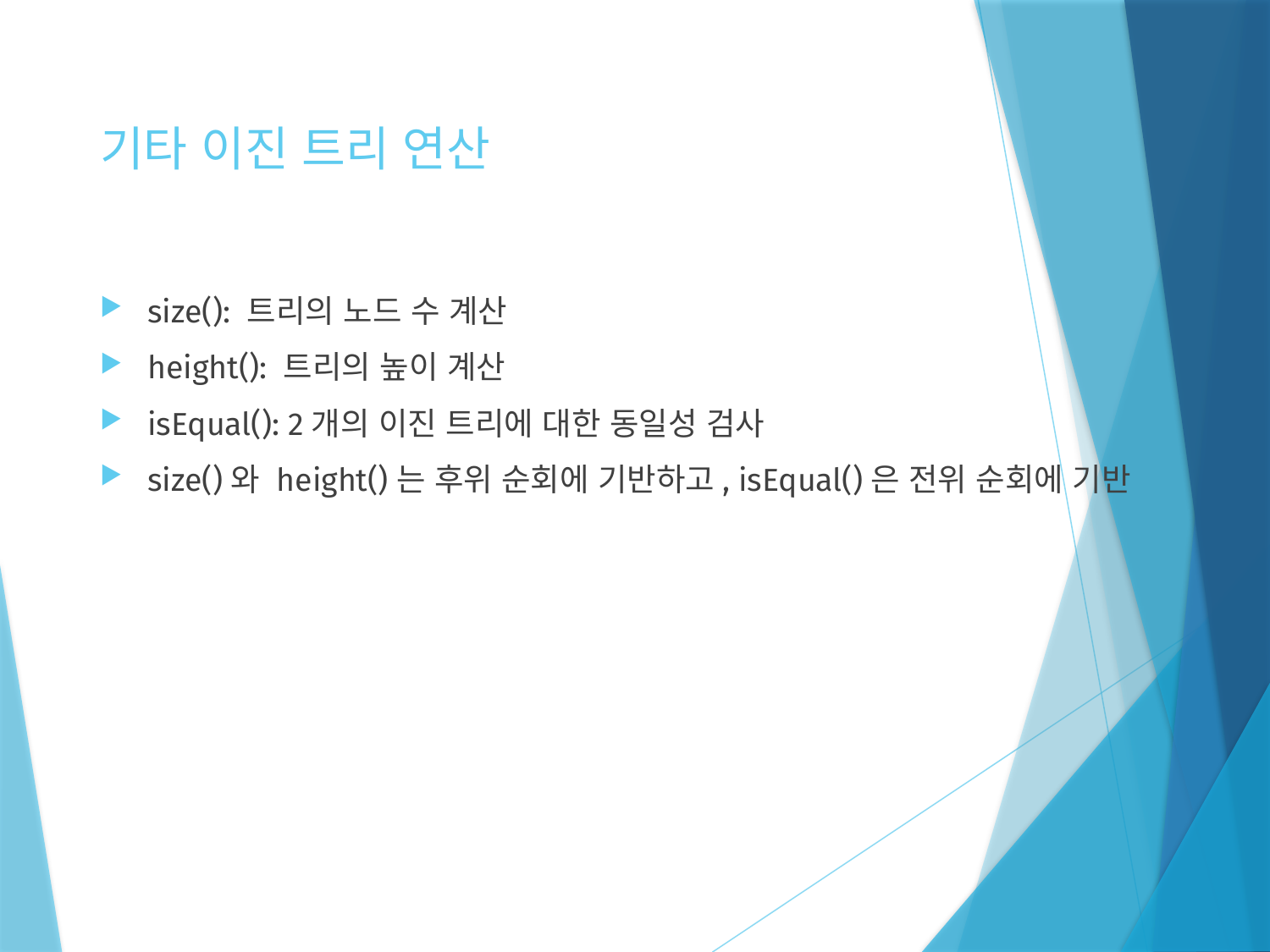

# 기타 이진 트리 연산
size(): 트리의 노드 수 계산
height(): 트리의 높이 계산
isEqual(): 2개의 이진 트리에 대한 동일성 검사
size()와 height()는 후위 순회에 기반하고, isEqual()은 전위 순회에 기반